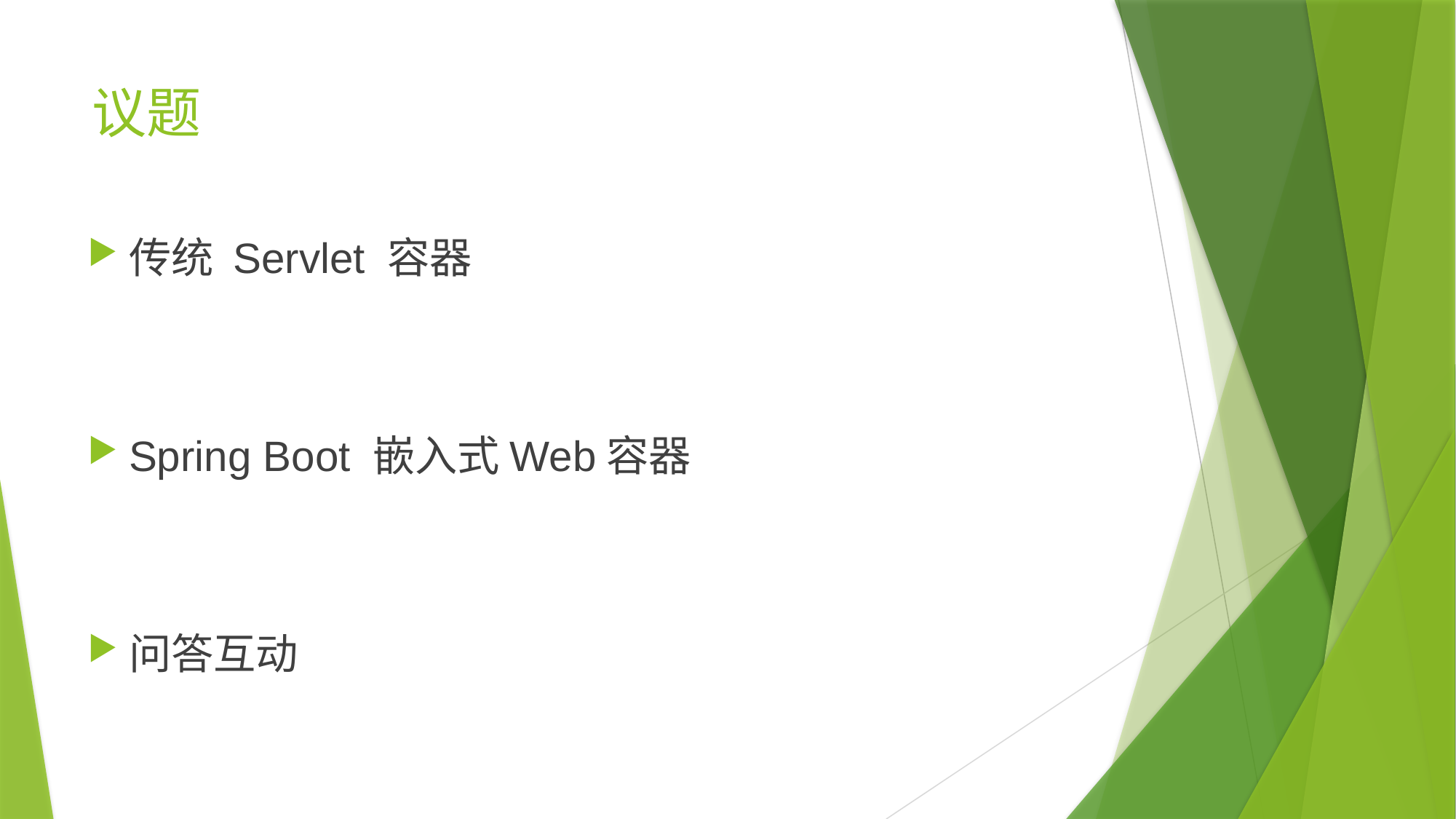

# 议题
传统 Servlet 容器

Spring Boot 嵌入式Web容器

问答互动